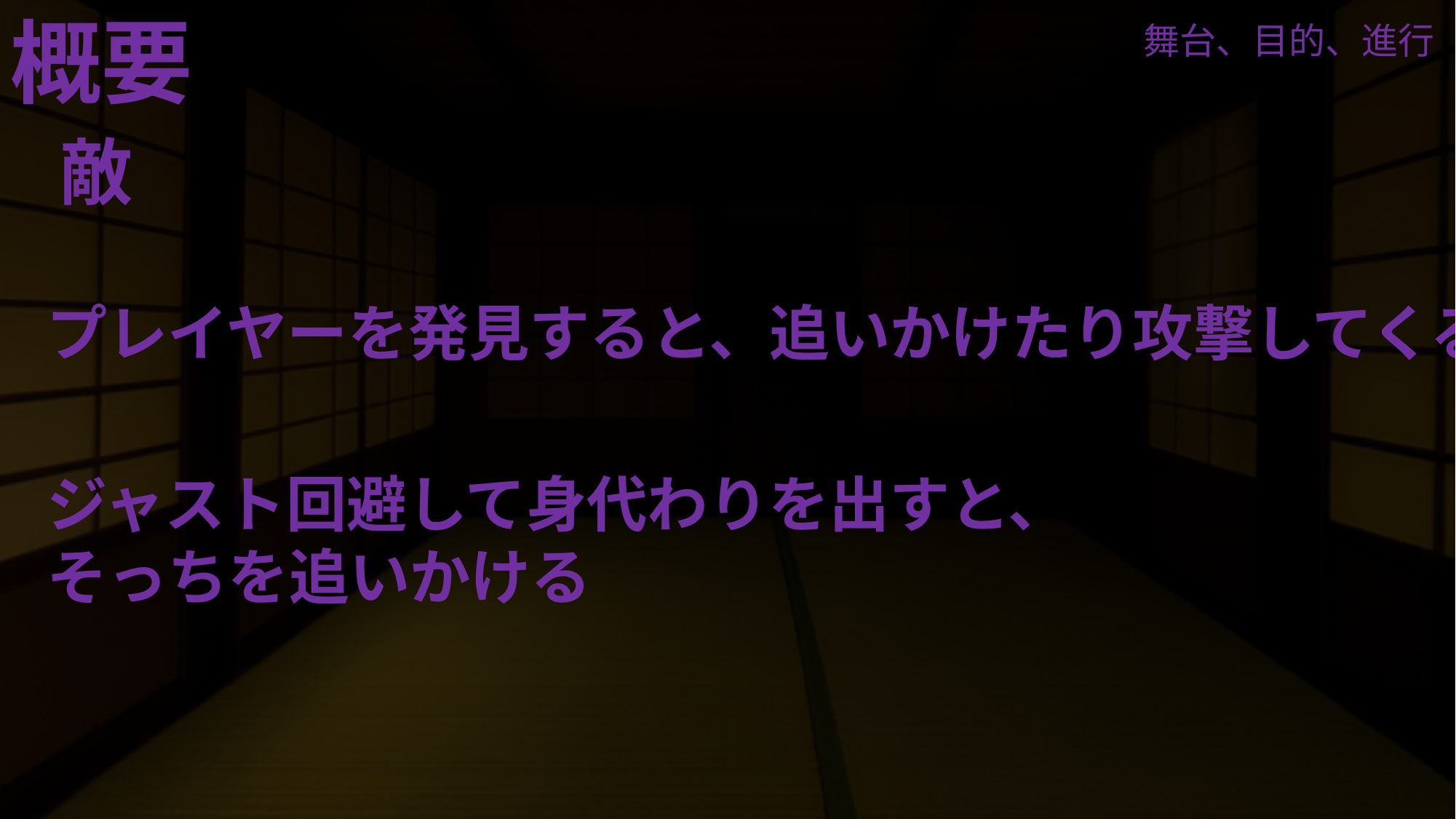

概要
舞台、目的、進行
敵
プレイヤーを発見すると、追いかけたり攻撃してくる
ジャスト回避して身代わりを出すと、そっちを追いかける